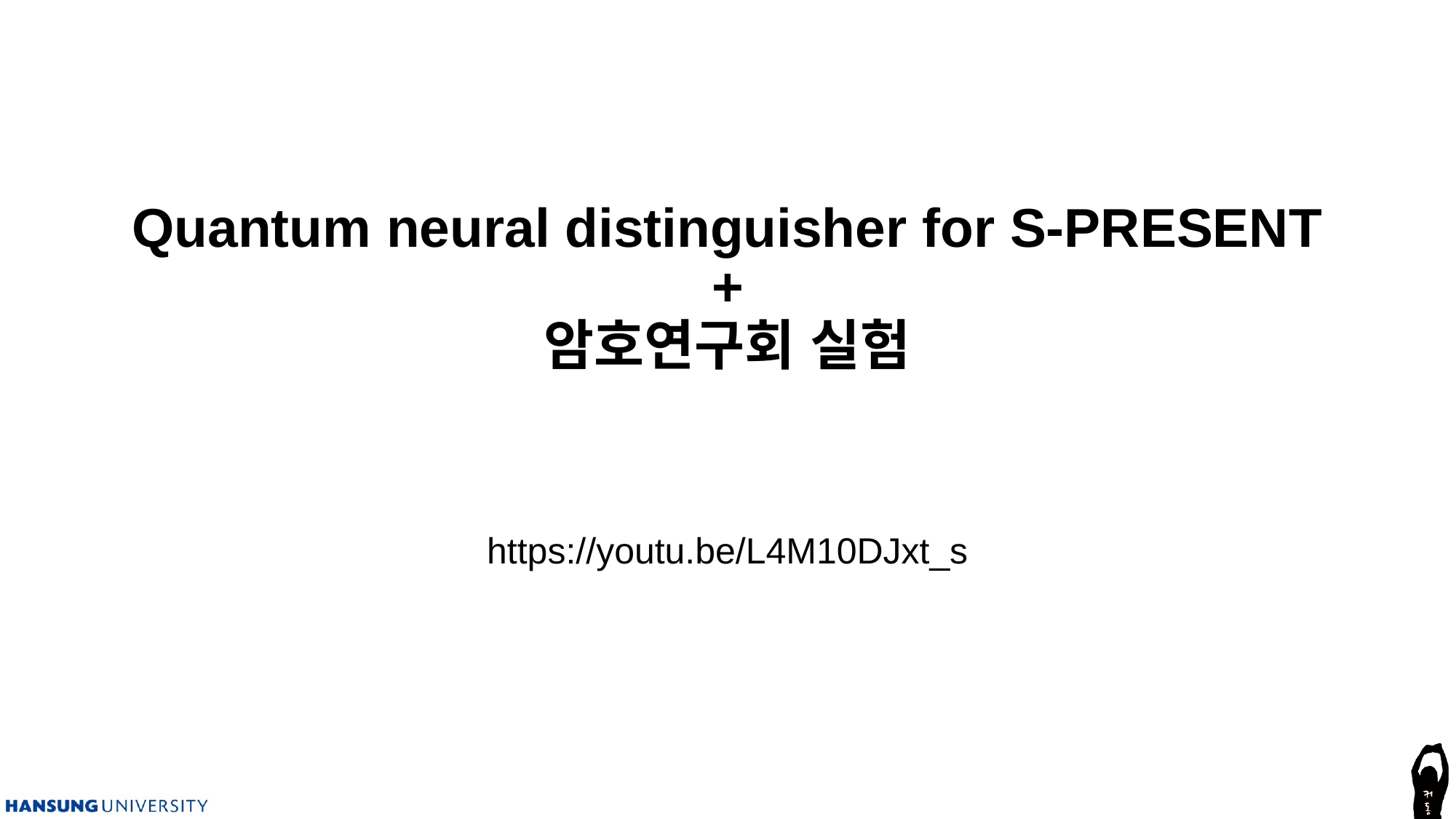

# Quantum neural distinguisher for S-PRESENT + 암호연구회 실험
https://youtu.be/L4M10DJxt_s